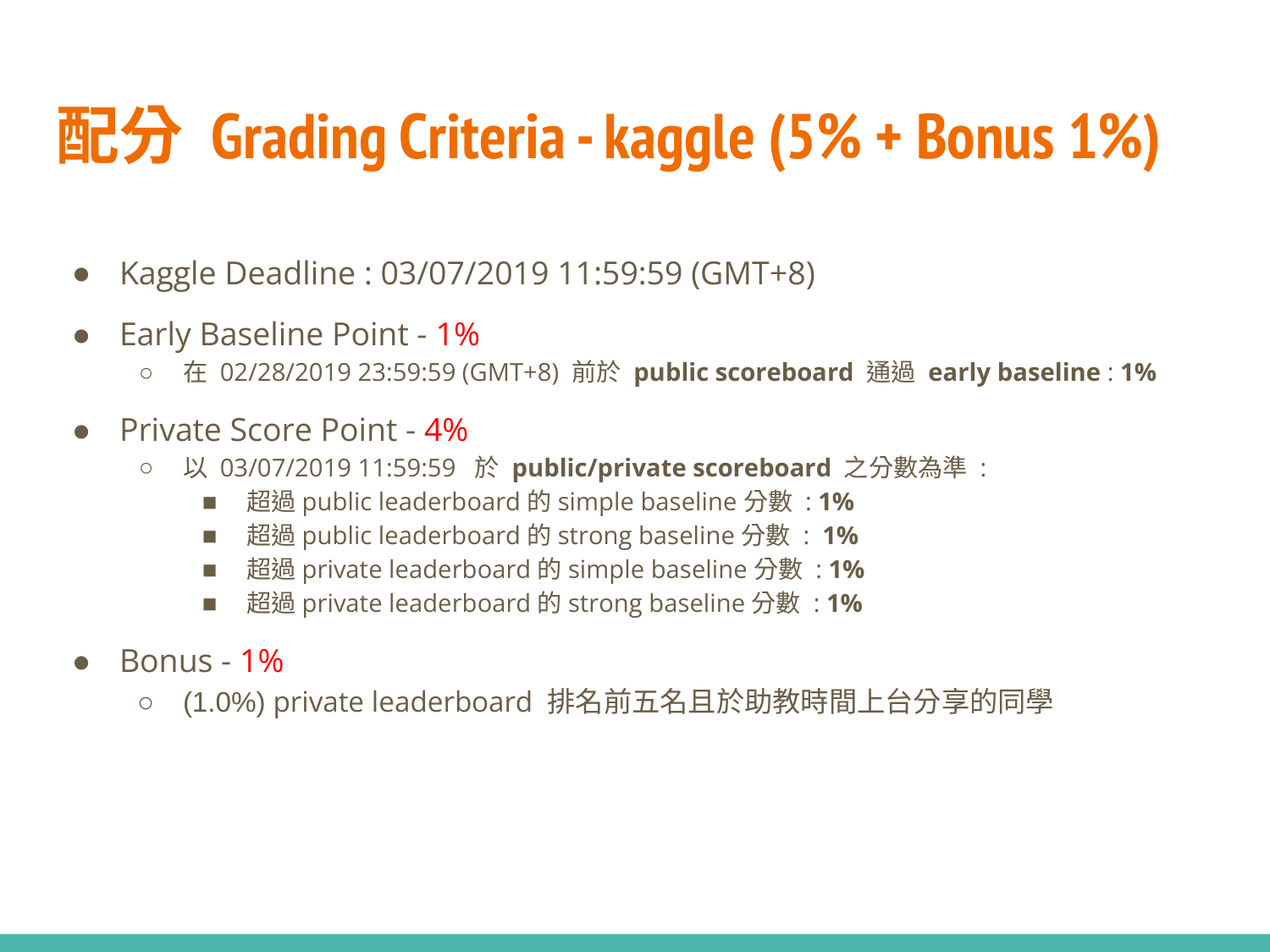

# 配分 Grading Criteria - kaggle (5% + Bonus 1%)
Kaggle Deadline : 03/07/2019 11:59:59 (GMT+8)
Early Baseline Point - 1%
在 02/28/2019 23:59:59 (GMT+8) 前於 public scoreboard 通過 early baseline : 1%
Private Score Point - 4%
以 03/07/2019 11:59:59  於 public/private scoreboard 之分數為準 :
超過public leaderboard的simple baseline分數 : 1%
超過public leaderboard的strong baseline分數 :  1%
超過private leaderboard的simple baseline分數 : 1%
超過private leaderboard的strong baseline分數 : 1%
Bonus - 1%
(1.0%) private leaderboard 排名前五名且於助教時間上台分享的同學